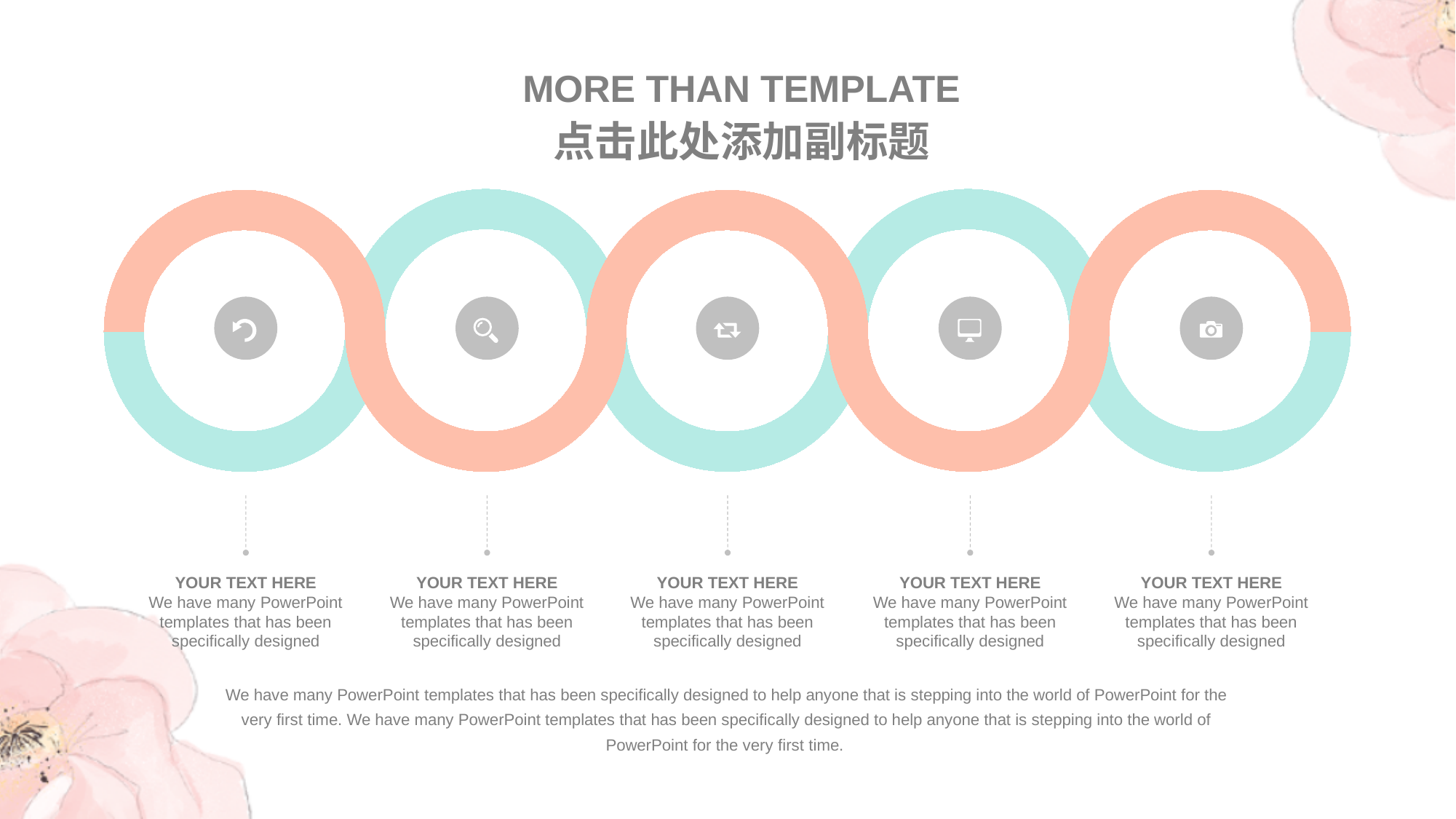

MORE THAN TEMPLATE
点击此处添加副标题

YOUR TEXT HERE
We have many PowerPoint templates that has been specifically designed
YOUR TEXT HERE
We have many PowerPoint templates that has been specifically designed
YOUR TEXT HERE
We have many PowerPoint templates that has been specifically designed
YOUR TEXT HERE
We have many PowerPoint templates that has been specifically designed
YOUR TEXT HERE
We have many PowerPoint templates that has been specifically designed
We have many PowerPoint templates that has been specifically designed to help anyone that is stepping into the world of PowerPoint for the very first time. We have many PowerPoint templates that has been specifically designed to help anyone that is stepping into the world of PowerPoint for the very first time.